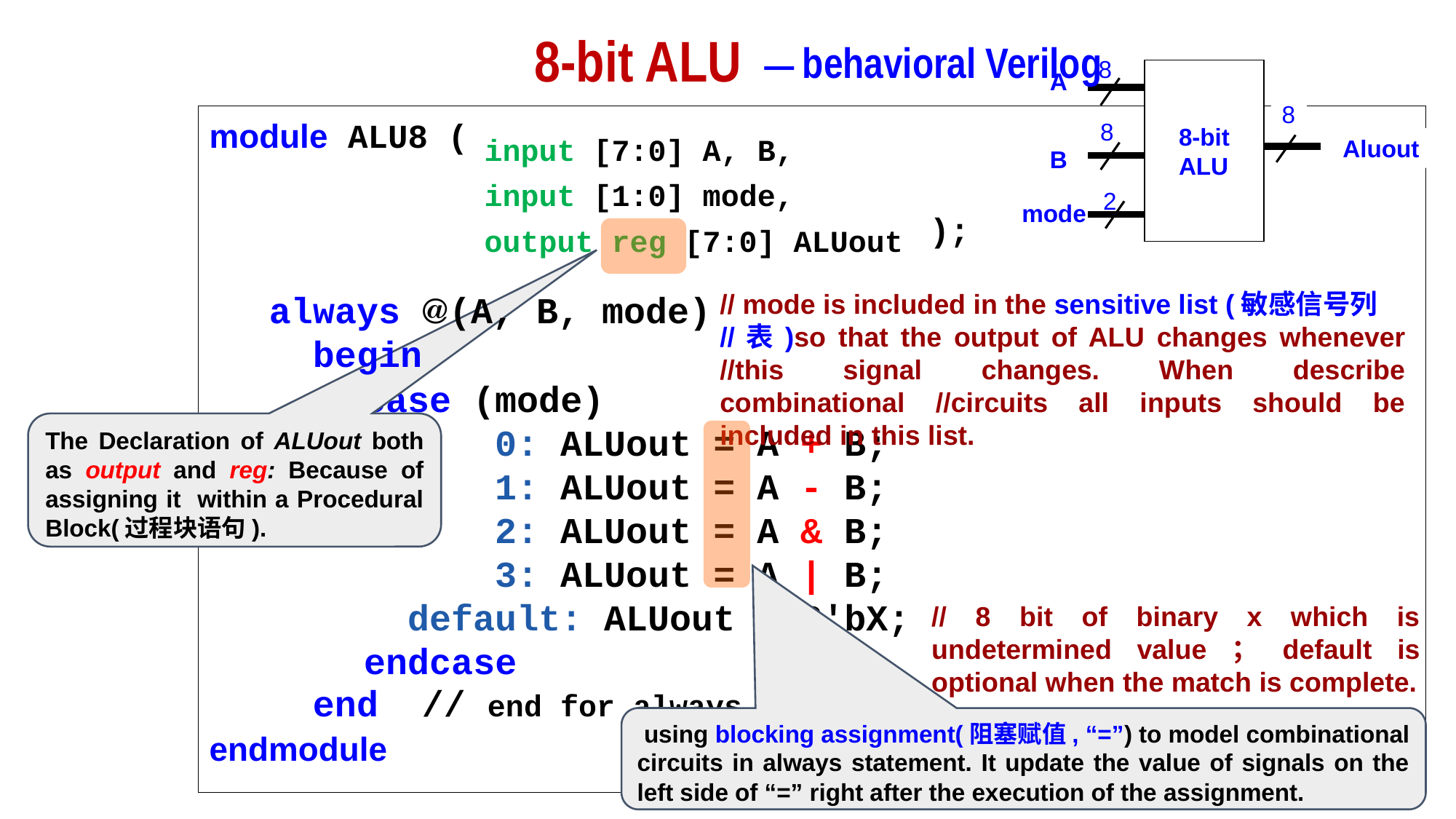

# 8-bit ALU
— behavioral Verilog
8
8-bit
ALU
A
8
8
Aluout
B
2
mode
module ALU8 (

                                    );

endmodule
input [7:0] A, B,
input [1:0] mode,
output reg [7:0] ALUout

always @(A, B, mode)
  begin

  end  // end for always
// mode is included in the sensitive list (敏感信号列
//表)so that the output of ALU changes whenever //this signal changes. When describe combinational //circuits all inputs should be included in this list.
case (mode)
	 0: ALUout = A + B;
	 1: ALUout = A - B;
	 2: ALUout = A & B;
	 3: ALUout = A | B;
  default: ALUout = 8'bX;
endcase
The Declaration of ALUout both as output and reg: Because of assigning it  within a Procedural Block(过程块语句).

// 8 bit of binary x which is undetermined value；default is optional when the match is complete.
 using blocking assignment(阻塞赋值, “=”) to model combinational circuits in always statement. It update the value of signals on the left side of “=” right after the execution of the assignment.